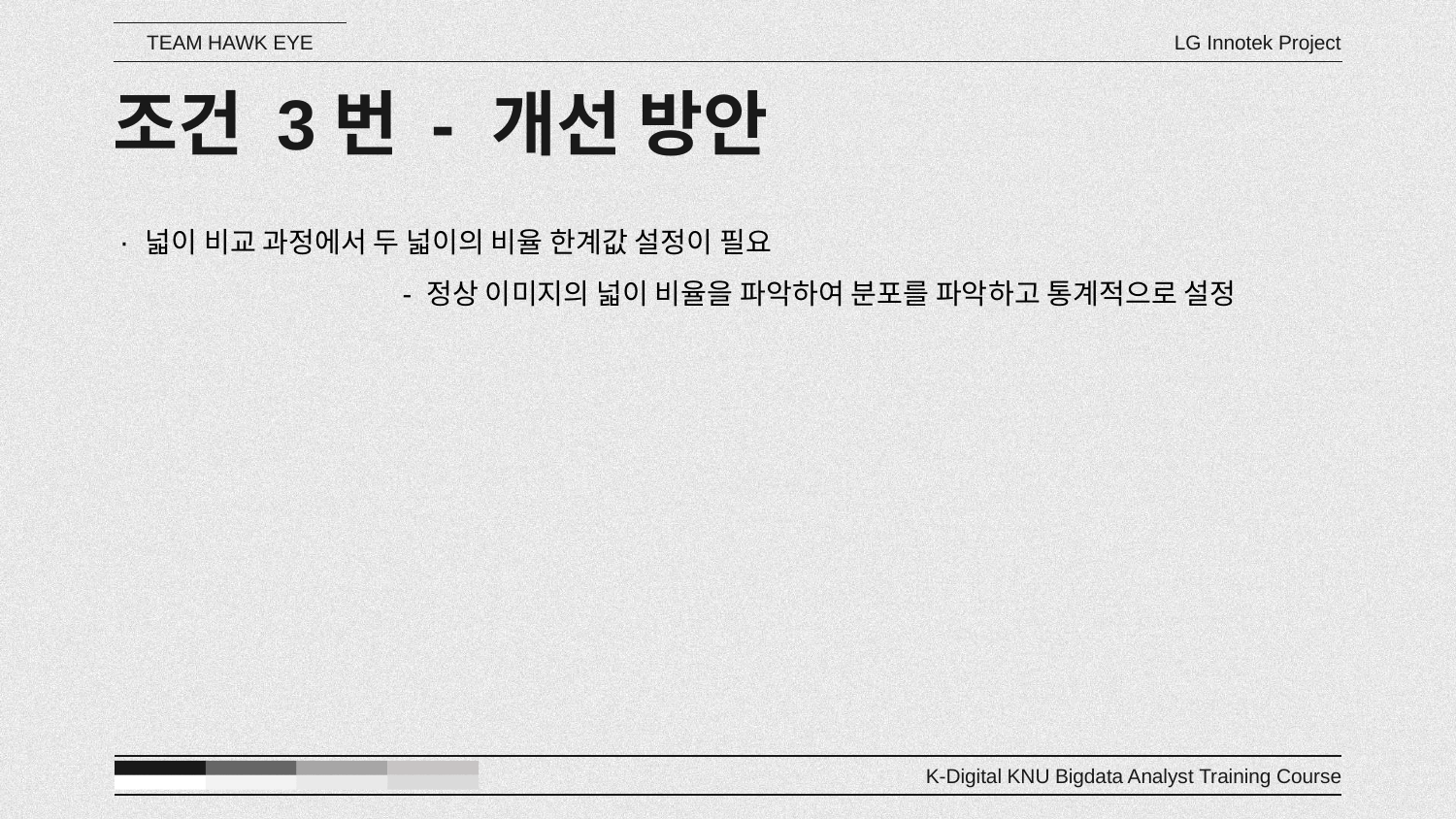

TEAM HAWK EYE
LG Innotek Project
조건 3번 - 개선 방안
· 넓이 비교 과정에서 두 넓이의 비율 한계값 설정이 필요
- 정상 이미지의 넓이 비율을 파악하여 분포를 파악하고 통계적으로 설정

K-Digital KNU Bigdata Analyst Training Course